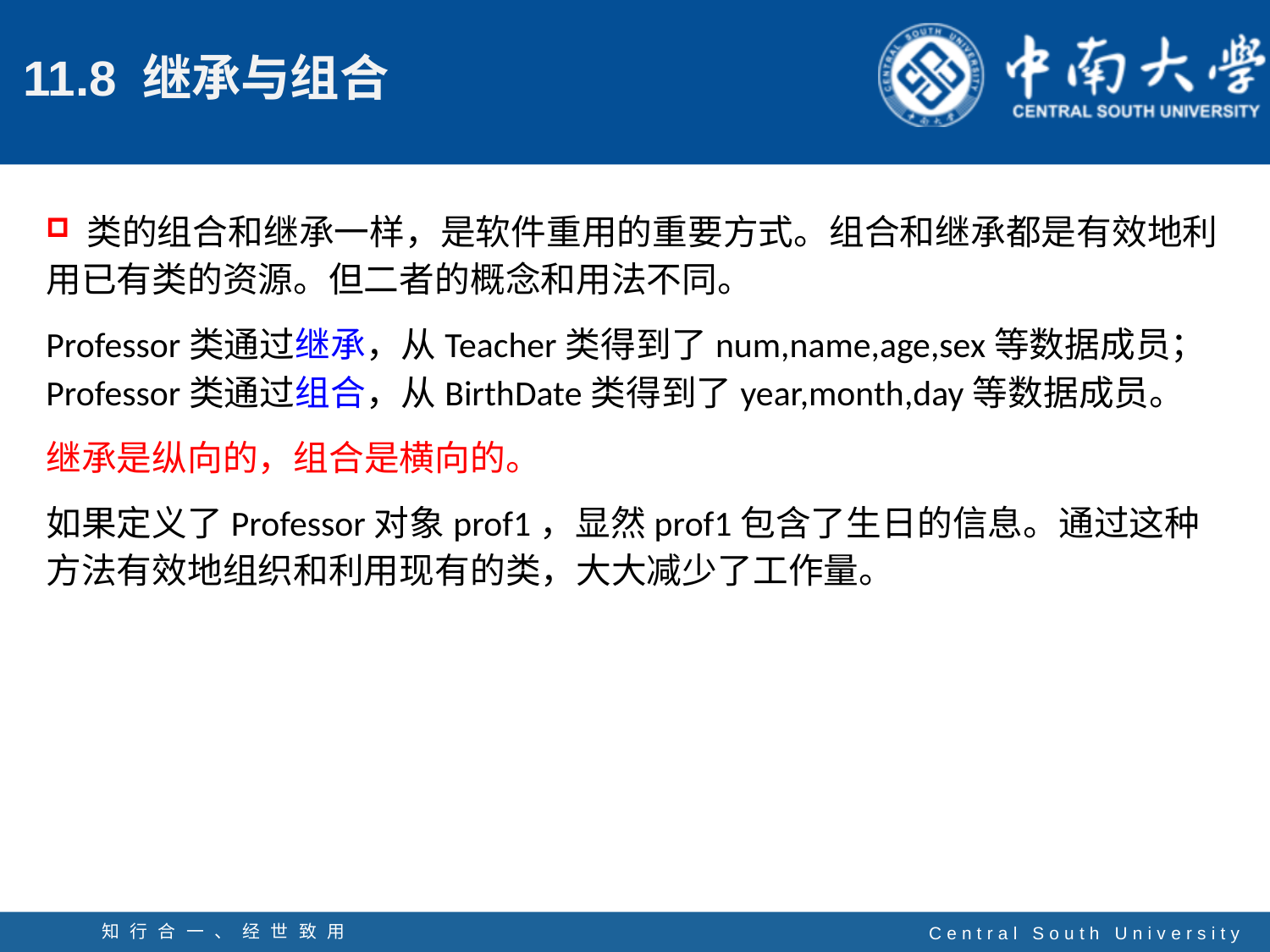

类的组合和继承一样，是软件重用的重要方式。组合和继承都是有效地利用已有类的资源。但二者的概念和用法不同。
Professor类通过继承，从Teacher类得到了num,name,age,sex等数据成员； Professor类通过组合，从BirthDate类得到了year,month,day等数据成员。
继承是纵向的，组合是横向的。
如果定义了Professor对象prof1，显然prof1包含了生日的信息。通过这种方法有效地组织和利用现有的类，大大减少了工作量。

知行合一、经世致用
自强不息 厚德载物
Central South University